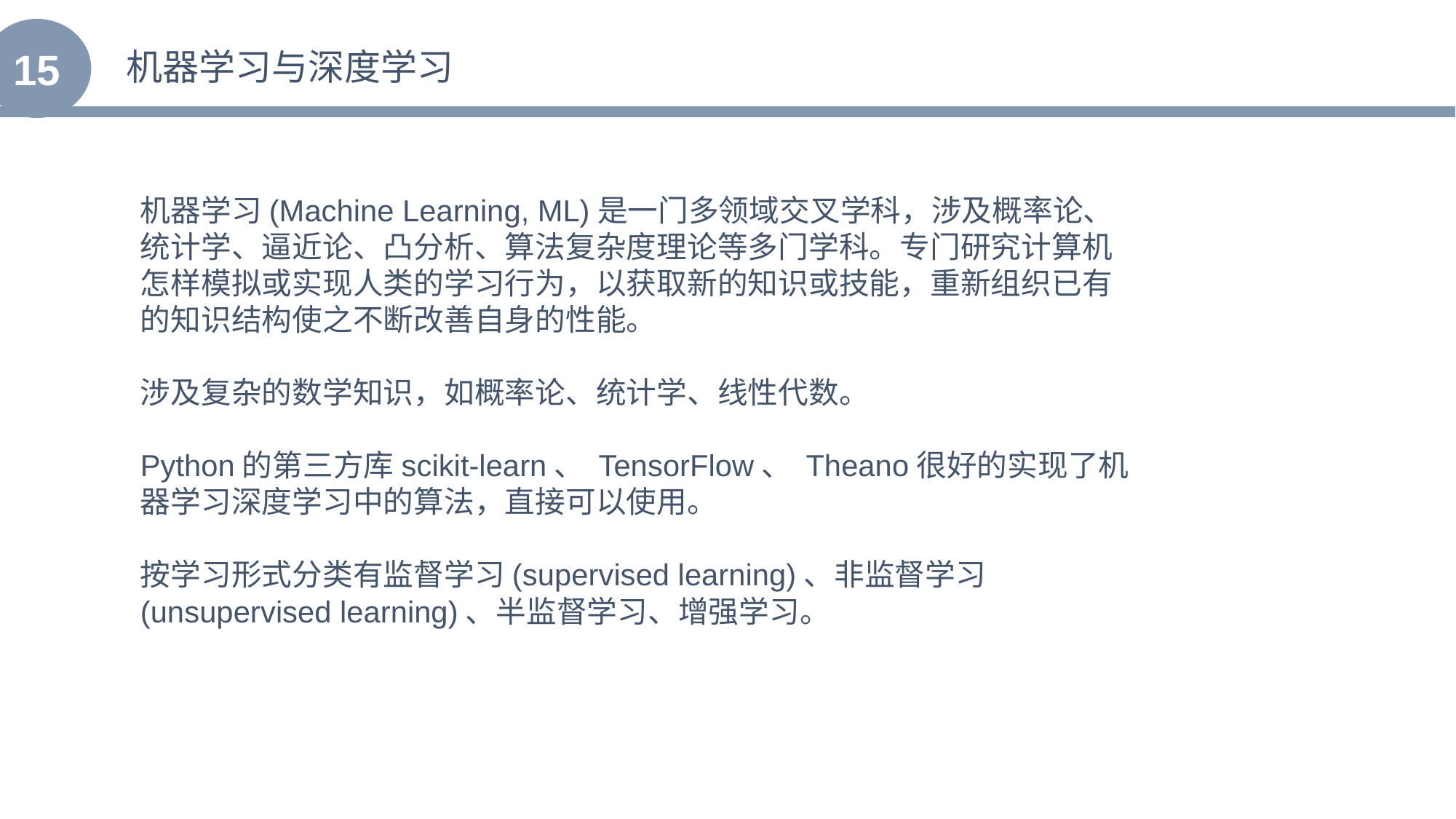

15
机器学习与深度学习
机器学习(Machine Learning, ML)是一门多领域交叉学科，涉及概率论、统计学、逼近论、凸分析、算法复杂度理论等多门学科。专门研究计算机怎样模拟或实现人类的学习行为，以获取新的知识或技能，重新组织已有的知识结构使之不断改善自身的性能。

涉及复杂的数学知识，如概率论、统计学、线性代数。

Python的第三方库scikit-learn、 TensorFlow、 Theano很好的实现了机器学习深度学习中的算法，直接可以使用。

按学习形式分类有监督学习(supervised learning)、非监督学习(unsupervised learning)、半监督学习、增强学习。